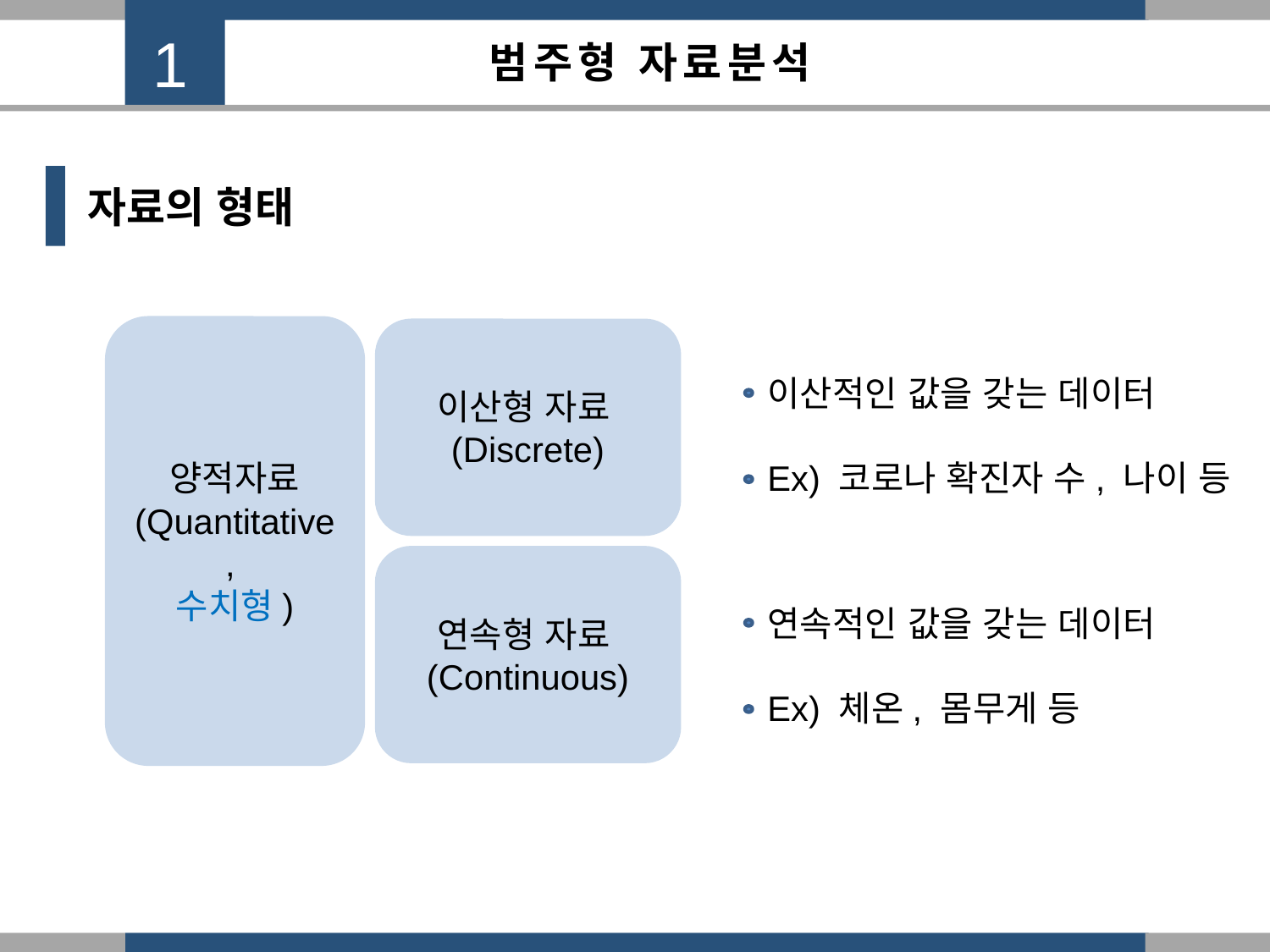

1
범주형 자료분석

자료의 형태
양적자료
(Quantitative,
수치형)
이산형 자료(Discrete)
이산적인 값을 갖는 데이터

Ex) 코로나 확진자 수, 나이 등

연속형 자료(Continuous)
연속적인 값을 갖는 데이터

Ex) 체온, 몸무게 등